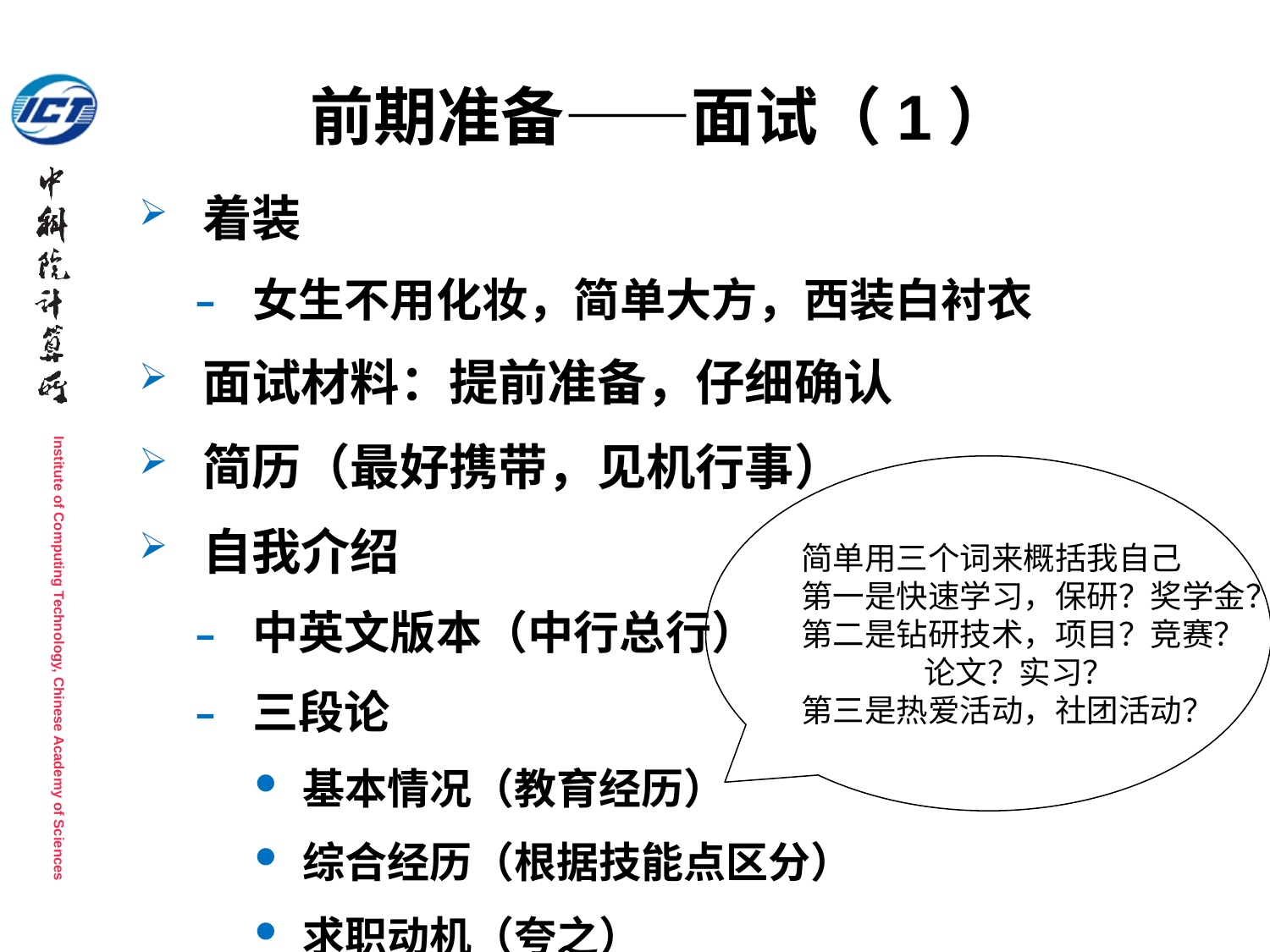

# 前期准备——面试（1）
着装
女生不用化妆，简单大方，西装白衬衣
面试材料：提前准备，仔细确认
简历（最好携带，见机行事）
自我介绍
中英文版本（中行总行）
三段论
基本情况（教育经历）
综合经历（根据技能点区分）
求职动机（夸之）

简单用三个词来概括我自己
第一是快速学习，保研？奖学金？
第二是钻研技术，项目？竞赛？
                论文？实习？
第三是热爱活动，社团活动？